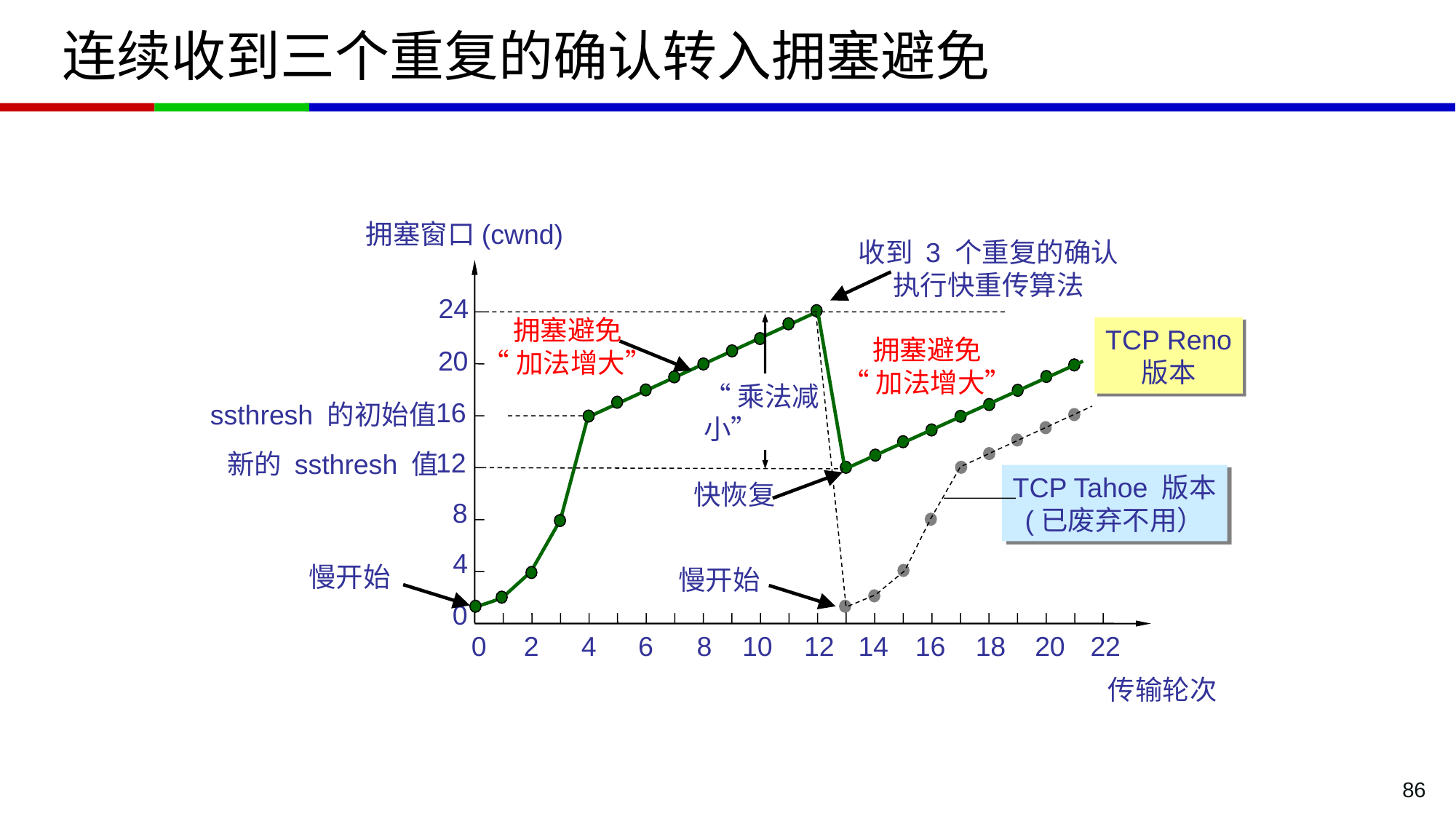

# 连续收到三个重复的确认转入拥塞避免
拥塞窗口(cwnd)
收到 3 个重复的确认
执行快重传算法

24

拥塞避免
“加法增大”

TCP Reno
版本
拥塞避免
“加法增大”
20

“乘法减小”
16
ssthresh 的初始值

12
新的 ssthresh 值

TCP Tahoe 版本
(已废弃不用）

快恢复

8

4
慢开始
慢开始

0

6
0
2
4
8
10
12
14
16
18
20
22
传输轮次
86